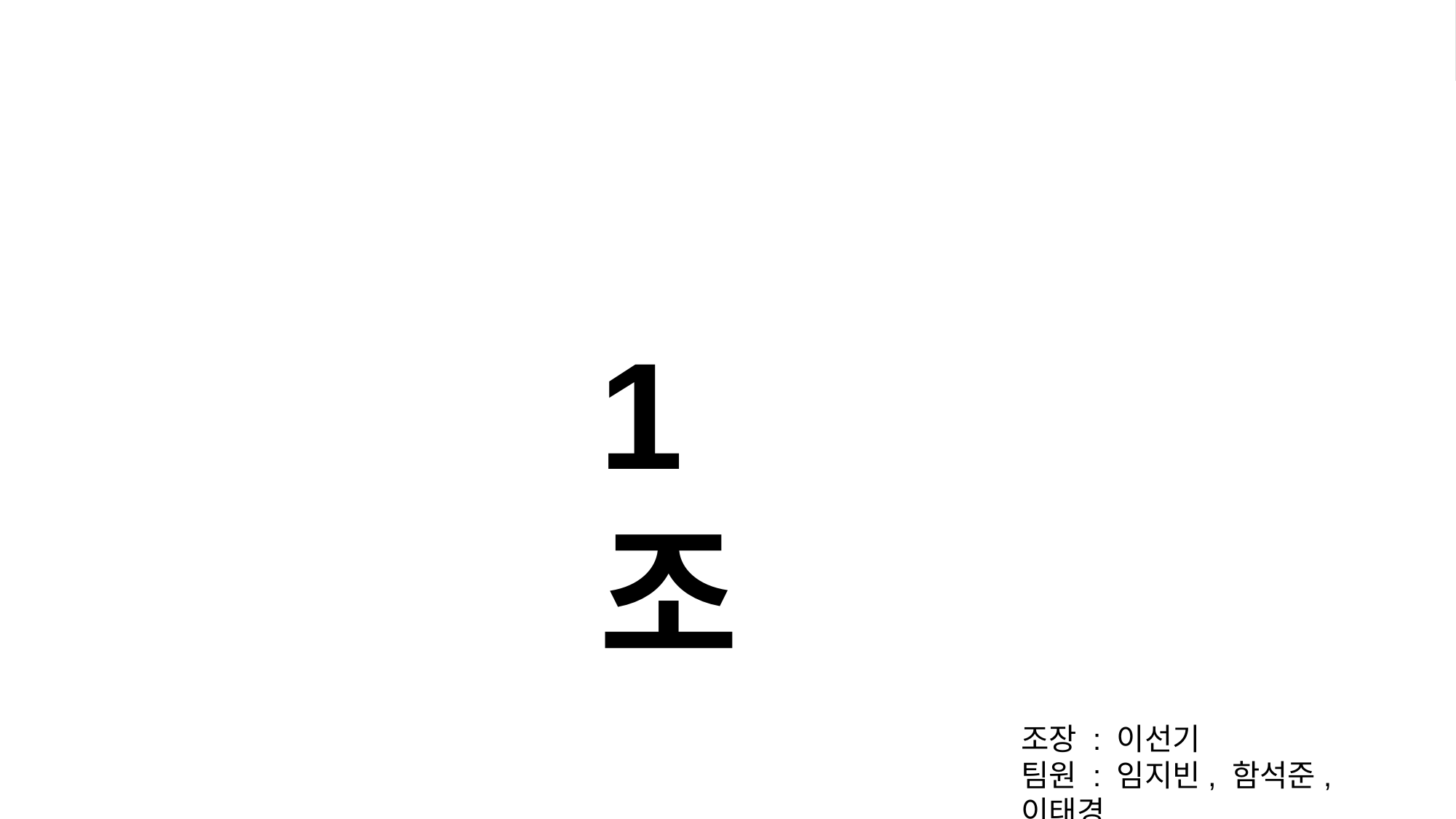

1조
조장 : 이선기
팀원 : 임지빈, 함석준, 이태경